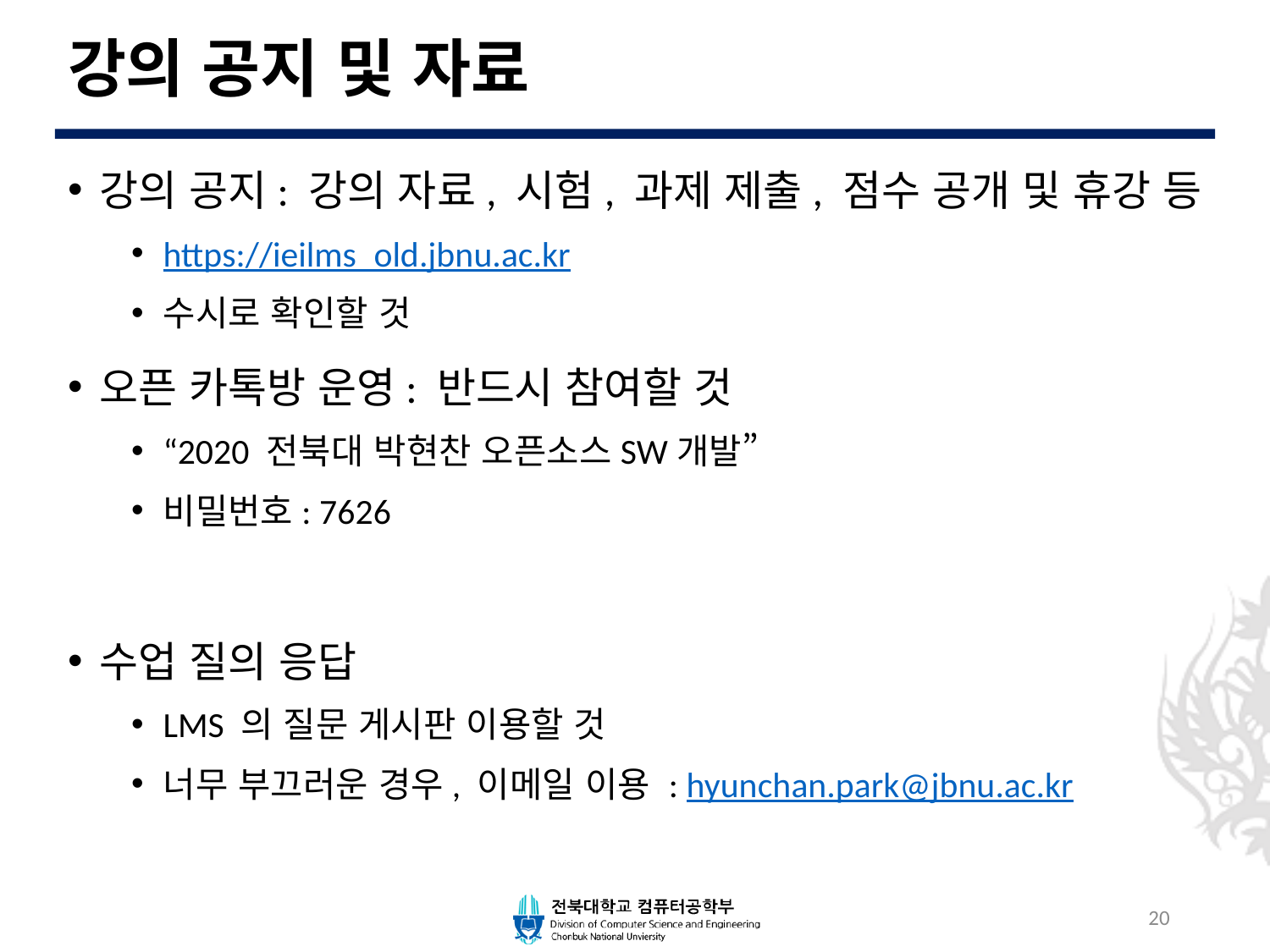

# 강의 공지 및 자료
강의 공지: 강의 자료, 시험, 과제 제출, 점수 공개 및 휴강 등
https://ieilms_old.jbnu.ac.kr
수시로 확인할 것
오픈 카톡방 운영: 반드시 참여할 것
“2020 전북대 박현찬 오픈소스SW개발”
비밀번호: 7626

수업 질의 응답
LMS 의 질문 게시판 이용할 것
너무 부끄러운 경우, 이메일 이용 : hyunchan.park@jbnu.ac.kr

20